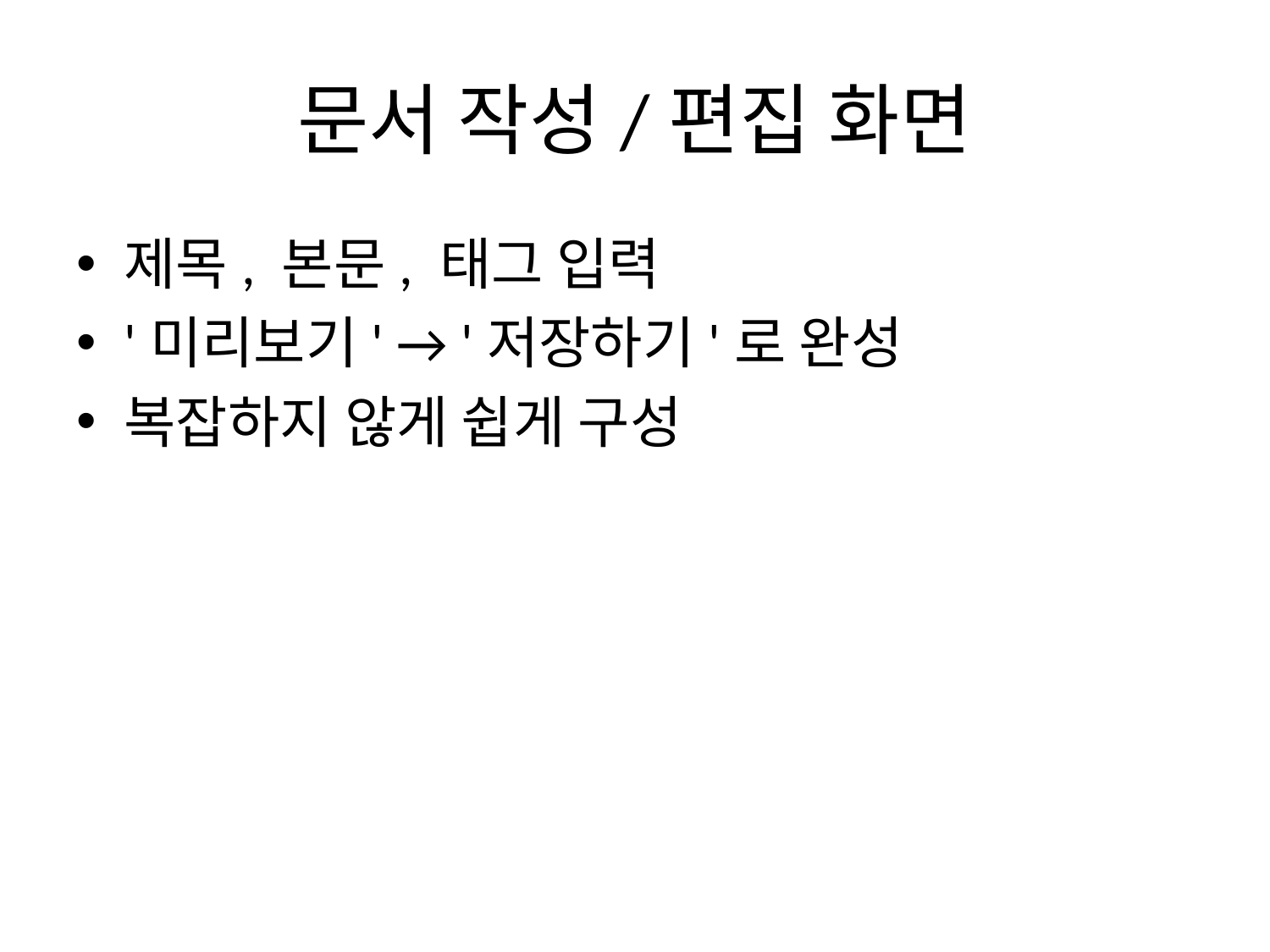

# 문서 작성/편집 화면
제목, 본문, 태그 입력
'미리보기' → '저장하기'로 완성
복잡하지 않게 쉽게 구성